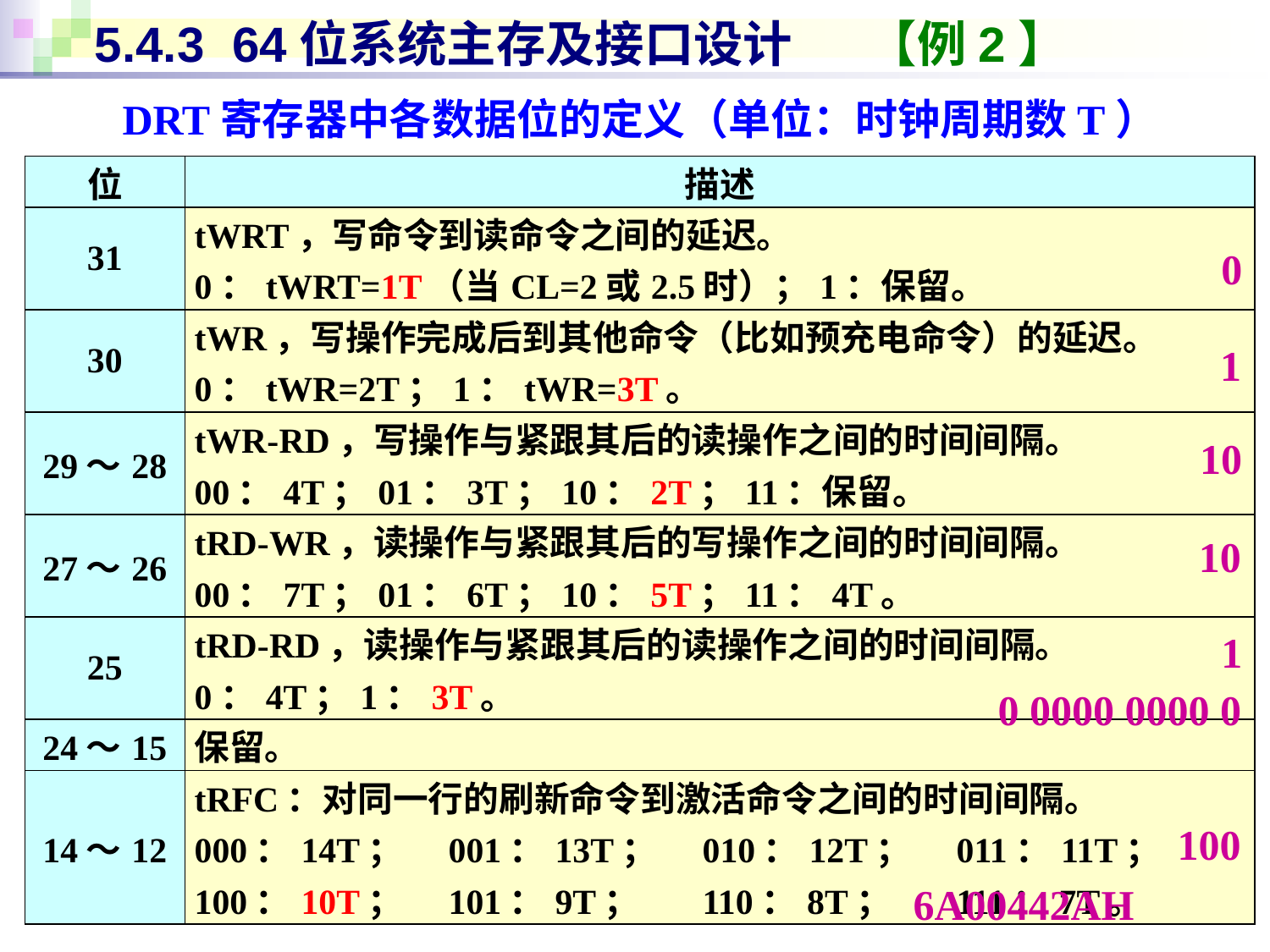

# 5.4.3  64位系统主存及接口设计	 【例2】
DRT寄存器中各数据位的定义（单位：时钟周期数T）
| 位 | 描述 |
| --- | --- |
| 31 | tWRT，写命令到读命令之间的延迟。 0：tWRT=1T（当CL=2或2.5时）；1：保留。 |
| 30 | tWR，写操作完成后到其他命令（比如预充电命令）的延迟。 0：tWR=2T；1：tWR=3T。 |
| 29～28 | tWR-RD，写操作与紧跟其后的读操作之间的时间间隔。 00：4T；01：3T；10：2T；11：保留。 |
| 27～26 | tRD-WR，读操作与紧跟其后的写操作之间的时间间隔。 00：7T；01：6T；10：5T；11：4T。 |
| 25 | tRD-RD，读操作与紧跟其后的读操作之间的时间间隔。 0：4T；1：3T。 |
| 24～15 | 保留。 |
| 14～12 | tRFC：对同一行的刷新命令到激活命令之间的时间间隔。 000：14T； 001：13T； 010：12T； 011：11T； 100：10T； 101：9T； 110：8T； 111：7T。 |
0
1
10
10
1
0 0000 0000 0
100
6A00442AH
37